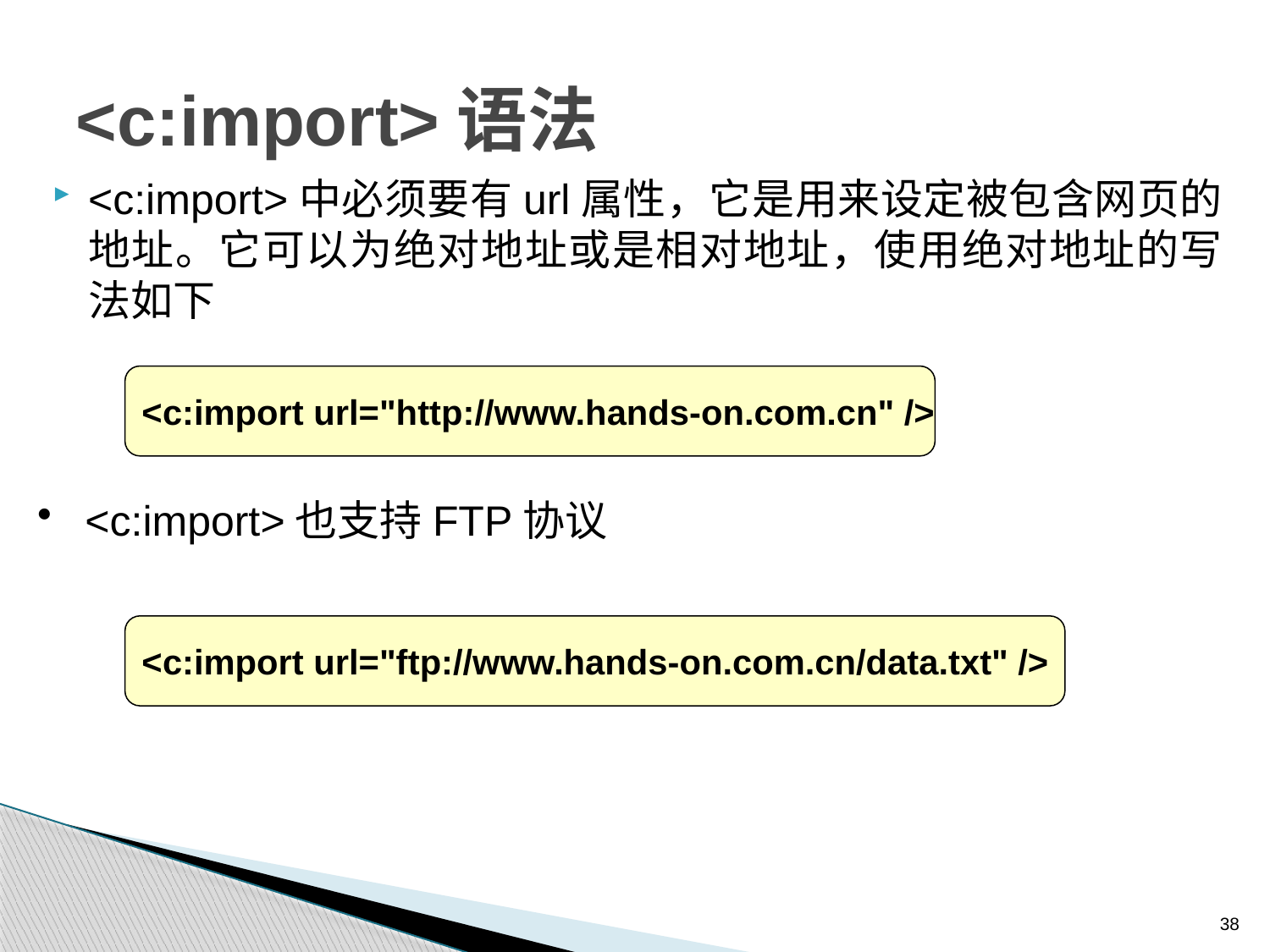

# <c:import>语法
<c:import>中必须要有url属性，它是用来设定被包含网页的地址。它可以为绝对地址或是相对地址，使用绝对地址的写法如下
<c:import url="http://www.hands-on.com.cn" />
<c:import>也支持FTP协议
<c:import url="ftp://www.hands-on.com.cn/data.txt" />
38